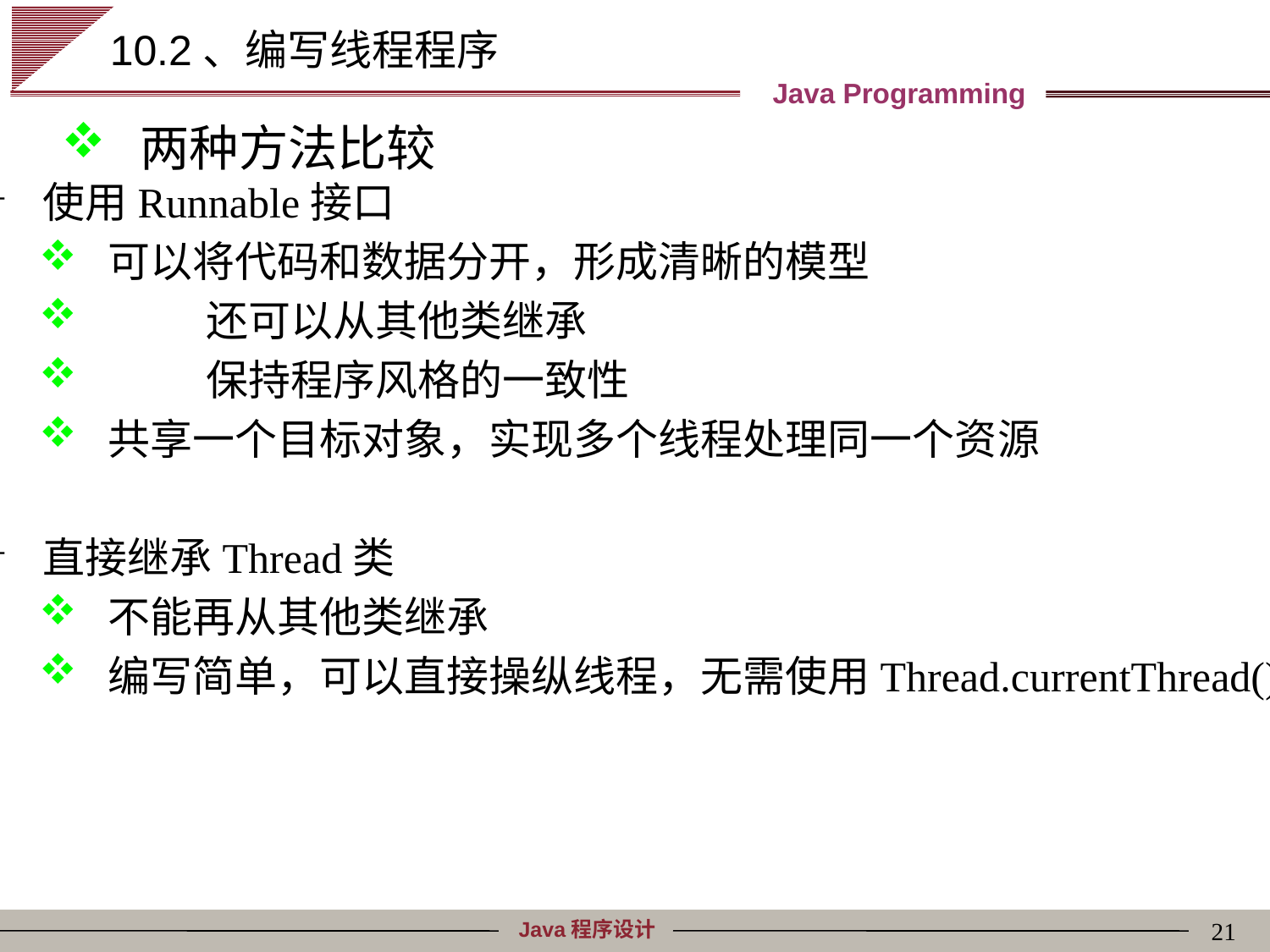

# 10.2、编写线程程序
  两种方法比较
 使用Runnable接口
  可以将代码和数据分开，形成清晰的模型
	还可以从其他类继承
	保持程序风格的一致性
  共享一个目标对象，实现多个线程处理同一个资源

 直接继承Thread类
  不能再从其他类继承
  编写简单，可以直接操纵线程，无需使用Thread.currentThread()